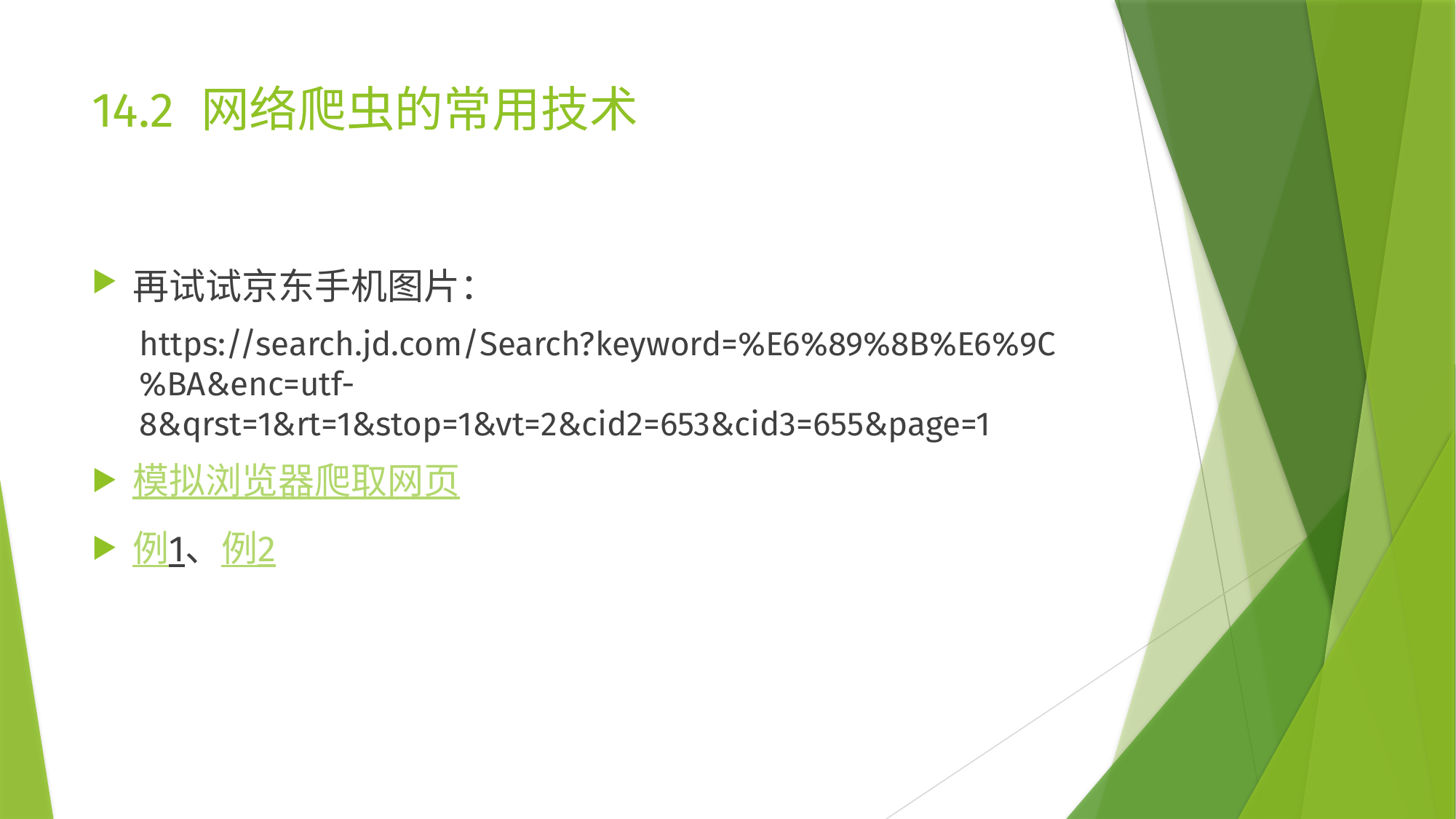

# 14.2	网络爬虫的常用技术
再试试京东手机图片：
https://search.jd.com/Search?keyword=%E6%89%8B%E6%9C%BA&enc=utf-8&qrst=1&rt=1&stop=1&vt=2&cid2=653&cid3=655&page=1
模拟浏览器爬取网页
例1、例2